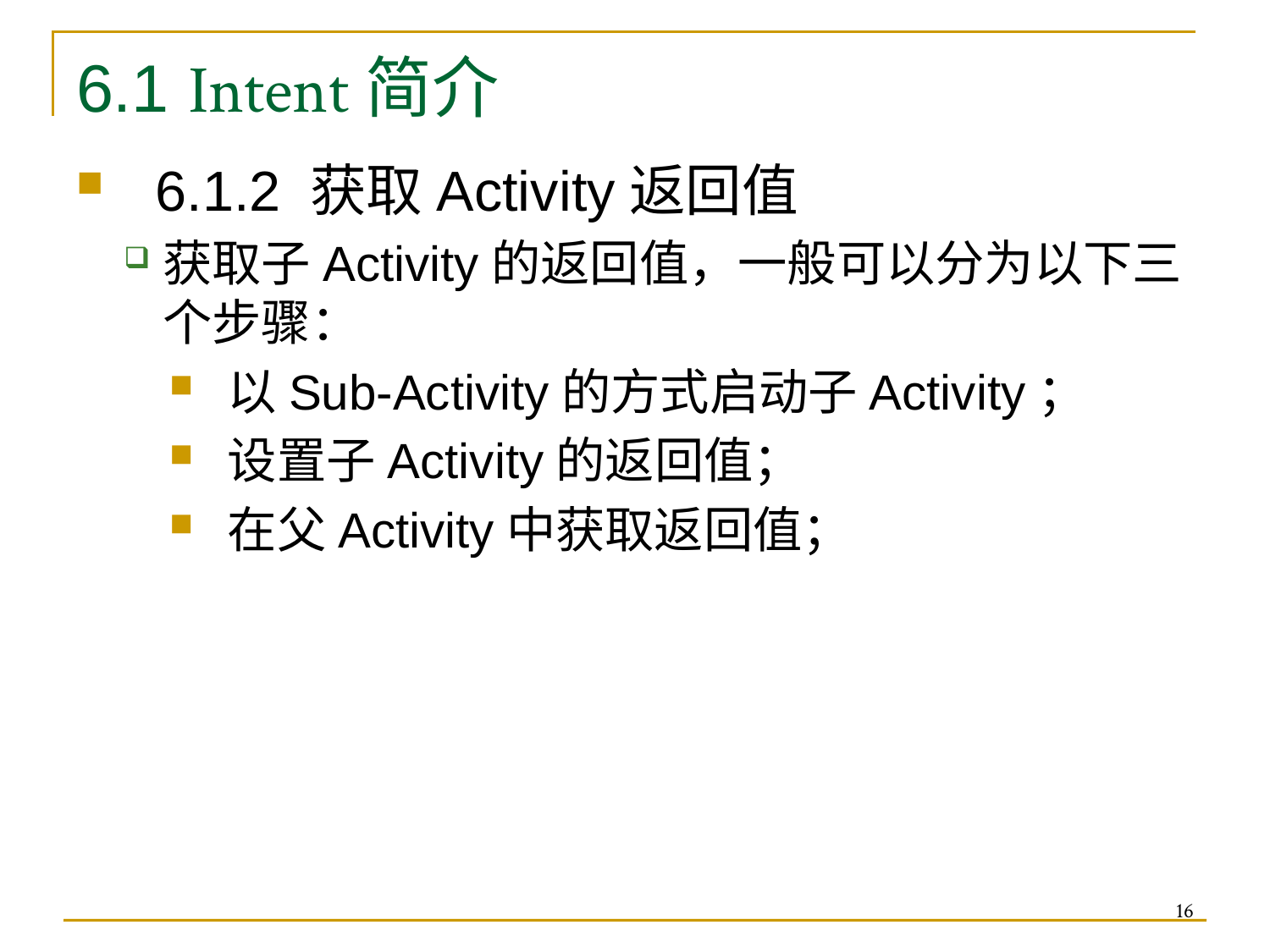

# 6.1 Intent简介
6.1.2 获取Activity返回值
获取子Activity的返回值，一般可以分为以下三个步骤：
以Sub-Activity的方式启动子Activity；
设置子Activity的返回值；
在父Activity中获取返回值；

16